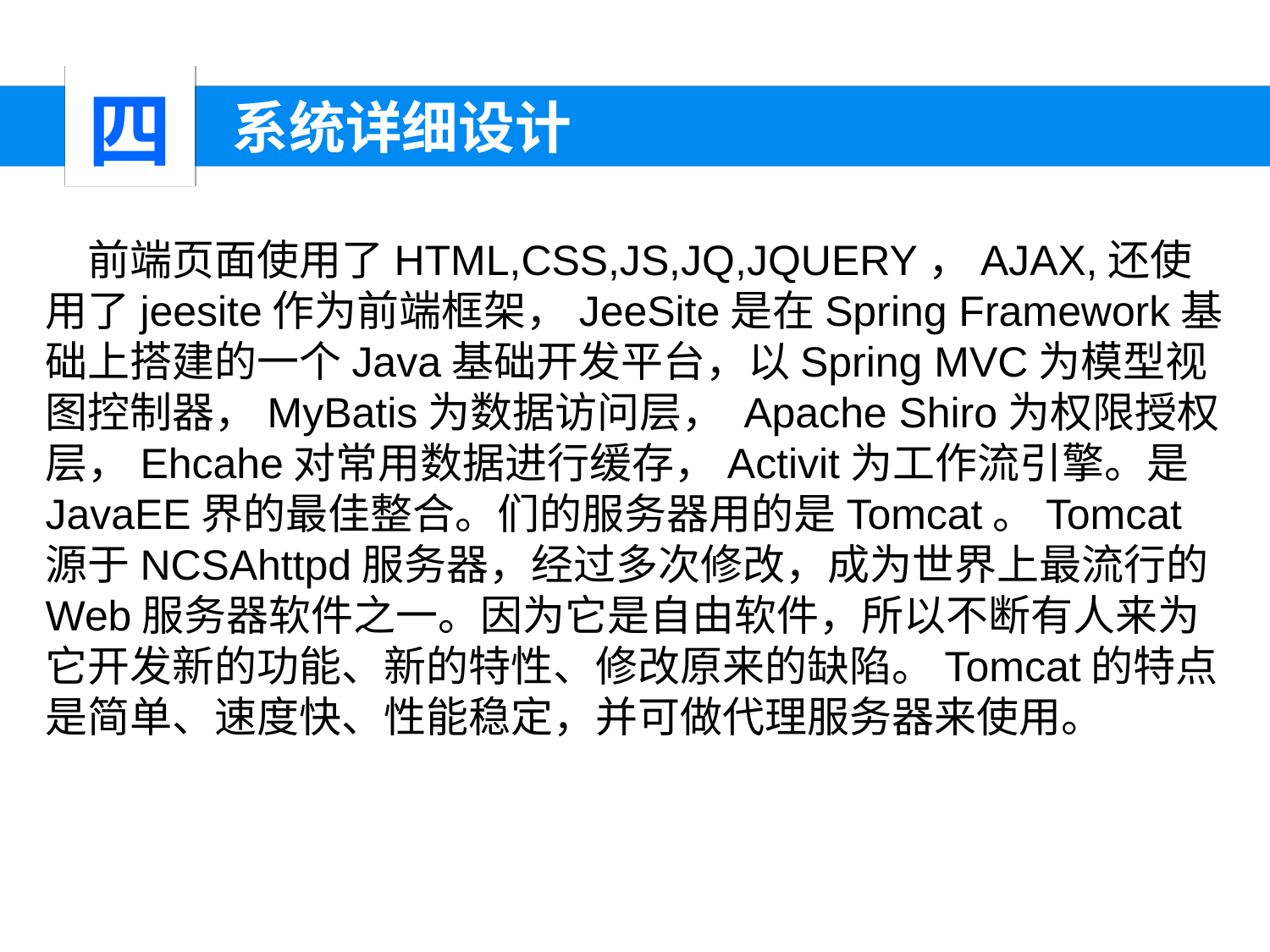

四
                系统详细设计
前端页面使用了HTML,CSS,JS,JQ,JQUERY，AJAX,还使用了jeesite作为前端框架，JeeSite是在Spring Framework基础上搭建的一个Java基础开发平台，以Spring MVC为模型视图控制器，MyBatis为数据访问层， Apache Shiro为权限授权层，Ehcahe对常用数据进行缓存，Activit为工作流引擎。是JavaEE界的最佳整合。们的服务器用的是Tomcat。Tomcat源于NCSAhttpd服务器，经过多次修改，成为世界上最流行的Web服务器软件之一。因为它是自由软件，所以不断有人来为它开发新的功能、新的特性、修改原来的缺陷。Tomcat的特点是简单、速度快、性能稳定，并可做代理服务器来使用。